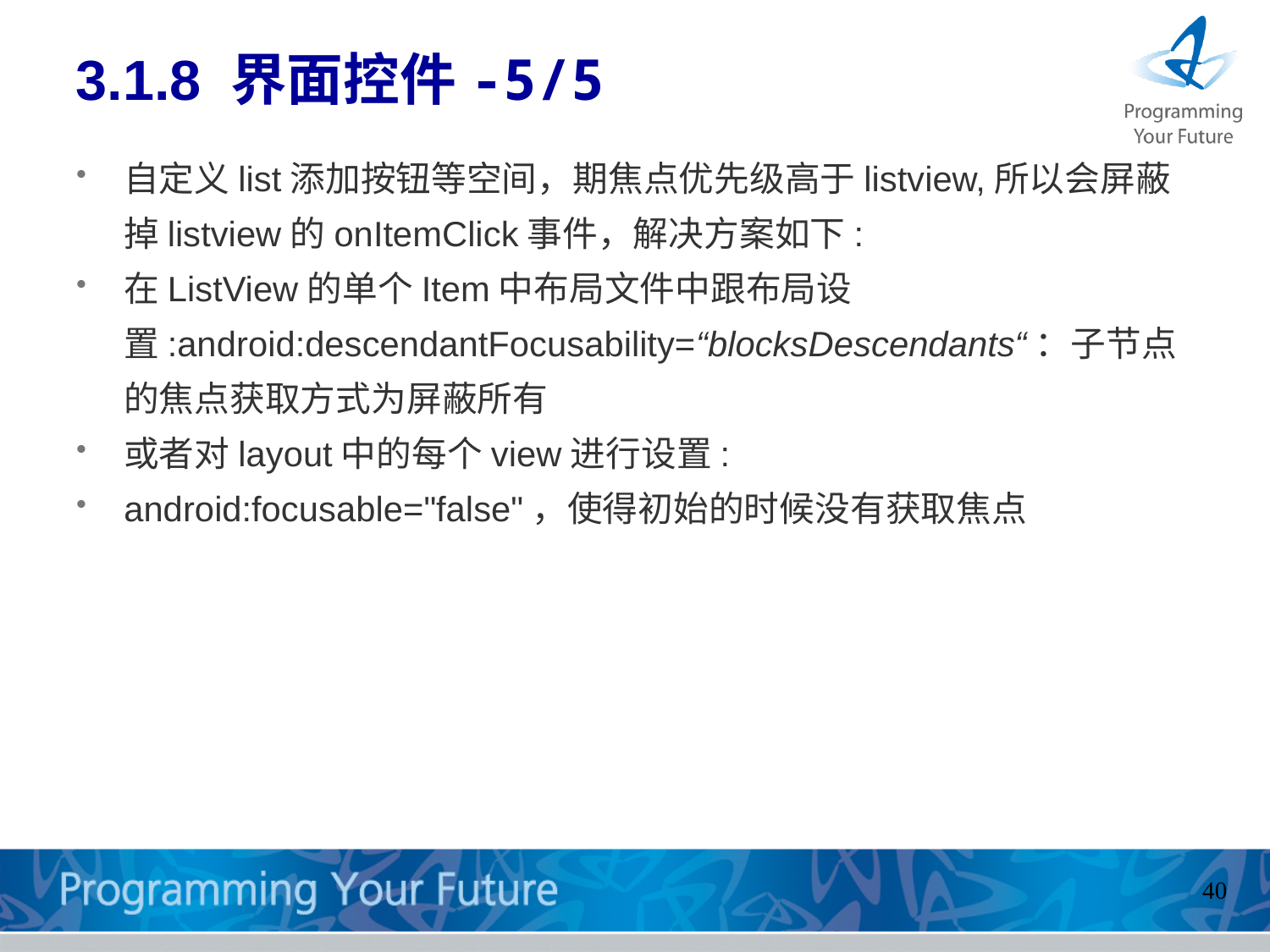

3.1.8 界面控件-5/5
自定义list添加按钮等空间，期焦点优先级高于listview,所以会屏蔽掉listview的onItemClick事件，解决方案如下:
在ListView的单个Item中布局文件中跟布局设置:android:descendantFocusability=“blocksDescendants“：子节点的焦点获取方式为屏蔽所有
或者对layout中的每个view进行设置:
android:focusable="false"，使得初始的时候没有获取焦点